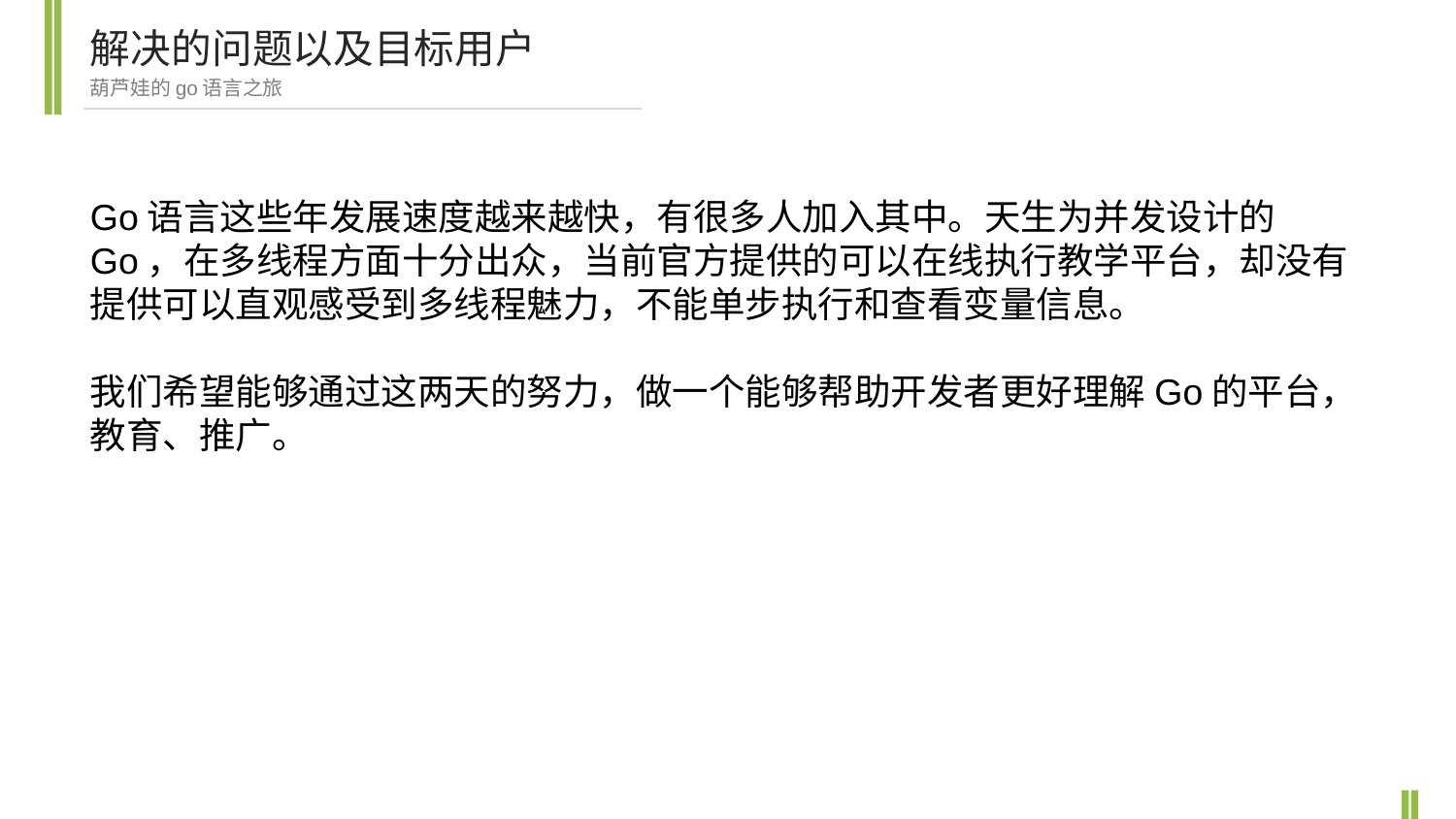

解决的问题以及目标用户
葫芦娃的go语言之旅
Go语言这些年发展速度越来越快，有很多人加入其中。天生为并发设计的Go，在多线程方面十分出众，当前官方提供的可以在线执行教学平台，却没有提供可以直观感受到多线程魅力，不能单步执行和查看变量信息。

我们希望能够通过这两天的努力，做一个能够帮助开发者更好理解Go的平台，教育、推广。